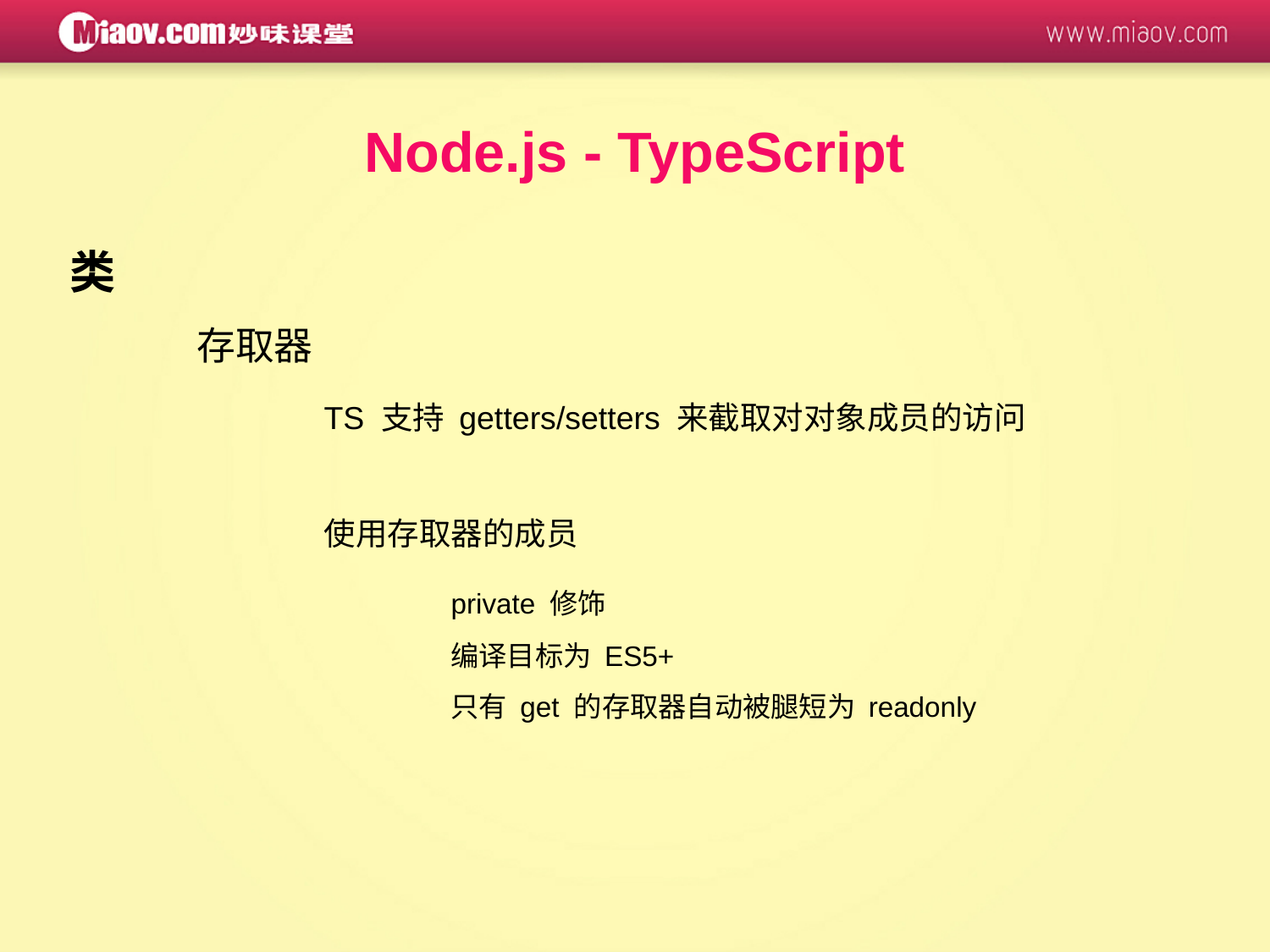

Node.js - TypeScript
类
	存取器
		TS 支持 getters/setters 来截取对对象成员的访问

		使用存取器的成员
			private 修饰
			编译目标为 ES5+
			只有 get 的存取器自动被腿短为 readonly